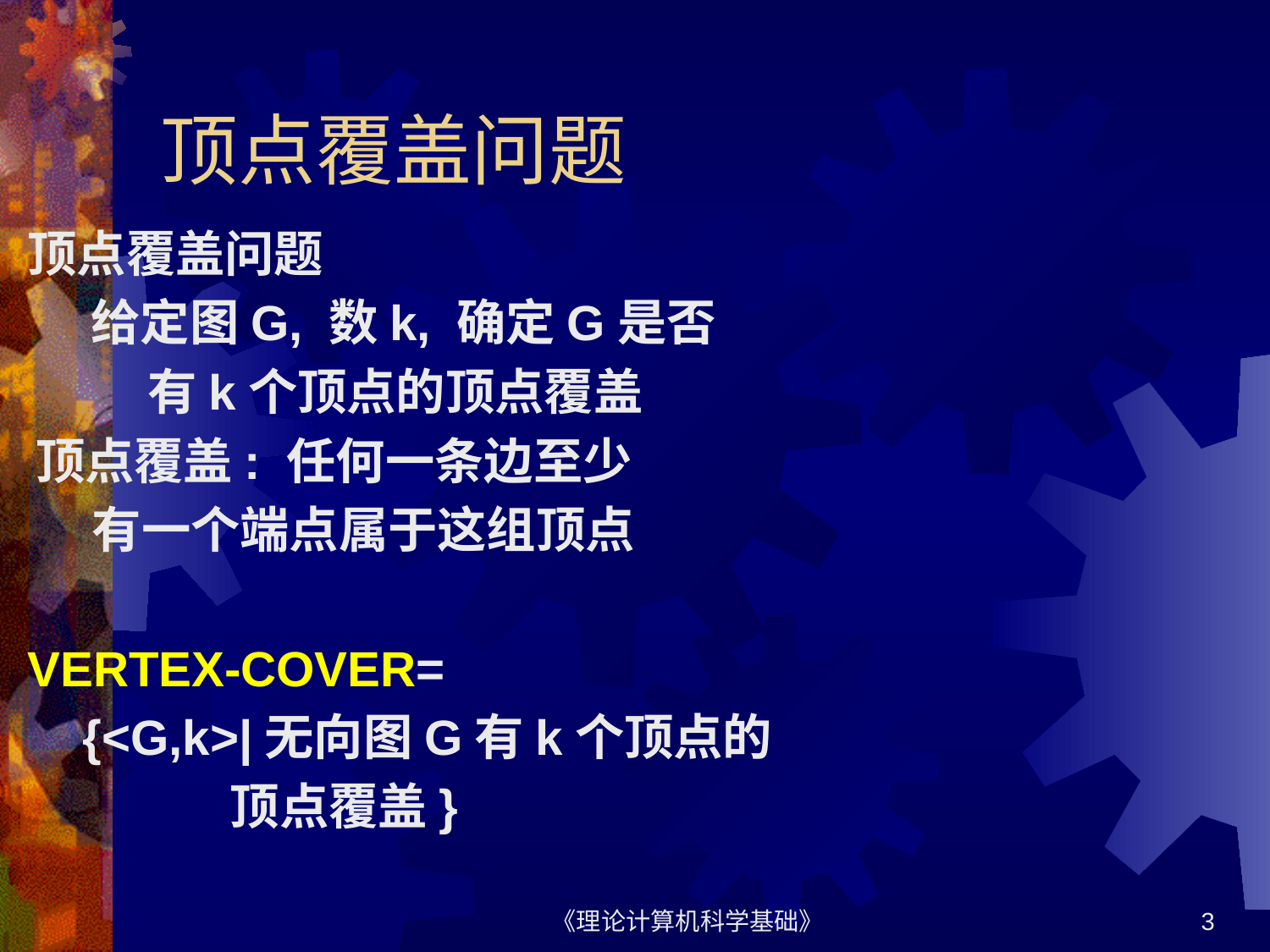

# 顶点覆盖问题
顶点覆盖问题
给定图G, 数k, 确定G是否
    有k个顶点的顶点覆盖
顶点覆盖: 任何一条边至少
    有一个端点属于这组顶点

VERTEX-COVER=
    {<G,k>|无向图G有k个顶点的
                 顶点覆盖}
《理论计算机科学基础》
3